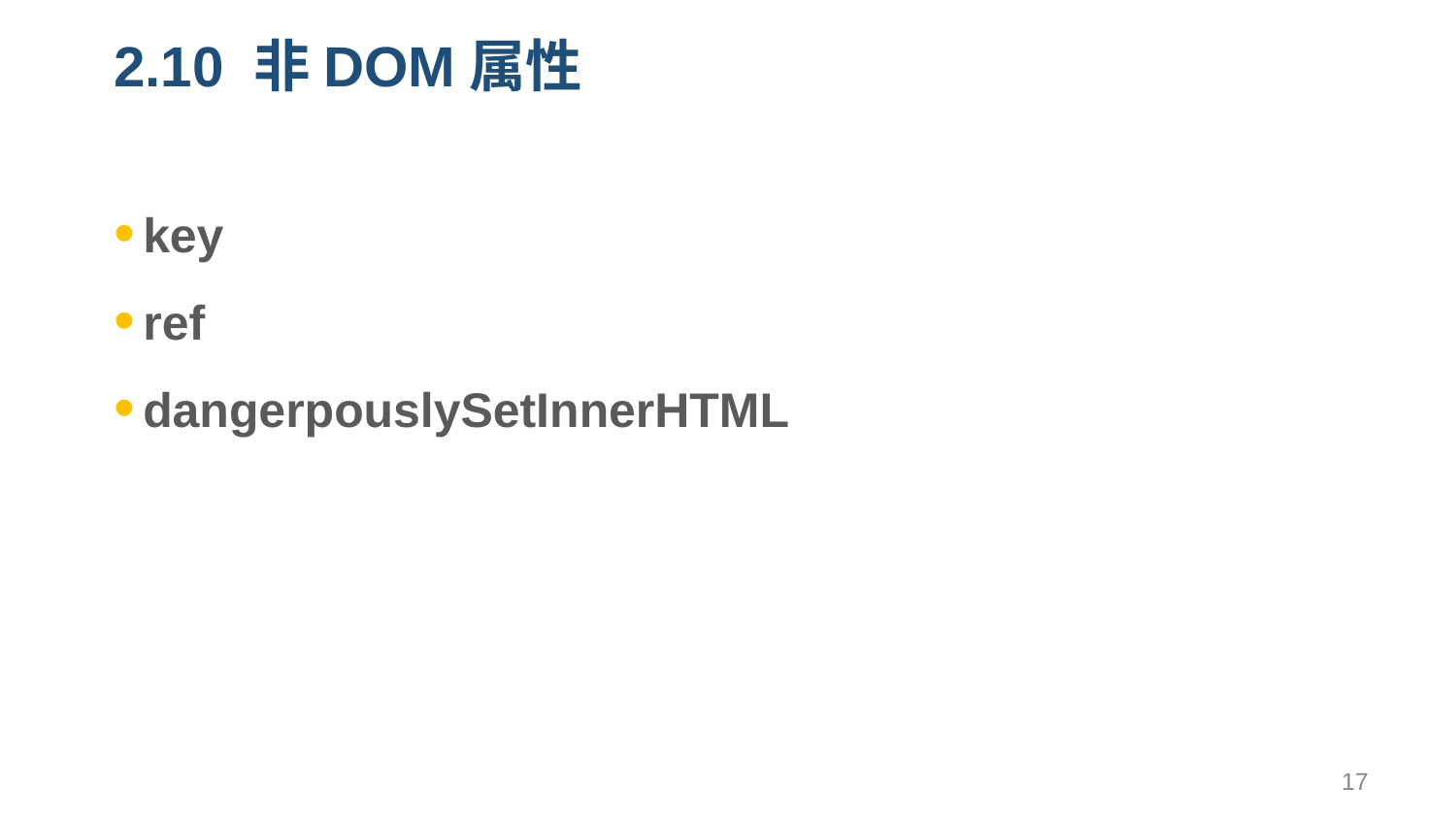

# 2.10 非DOM属性
key
ref
dangerpouslySetInnerHTML
17